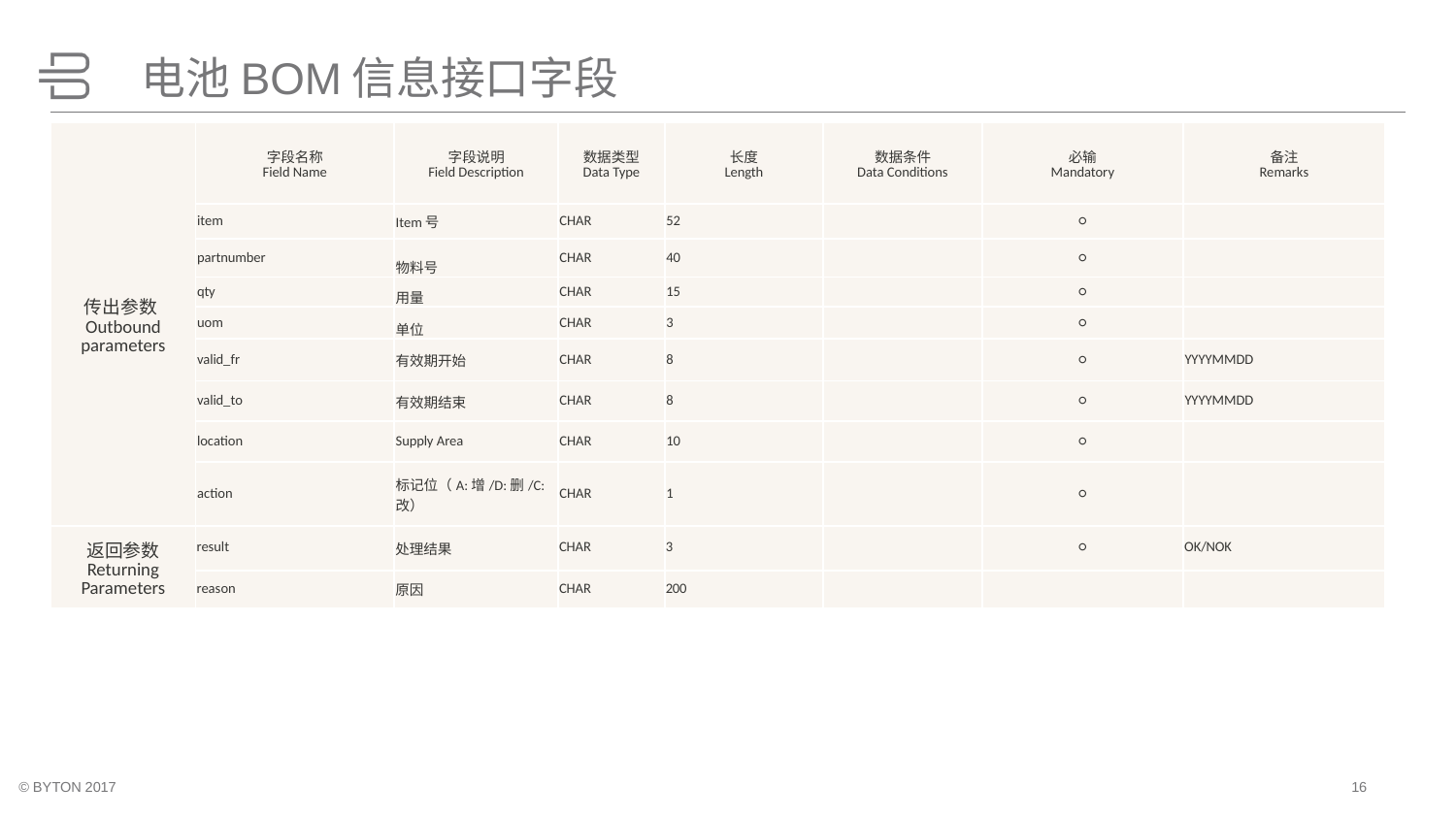

# 电池BOM信息接口字段
| 传出参数Outbound parameters | 字段名称 Field Name | 字段说明 Field Description | 数据类型 Data Type | 长度 Length | 数据条件 Data Conditions | 必输 Mandatory | 备注 Remarks |
| --- | --- | --- | --- | --- | --- | --- | --- |
|  | item | Item号 | CHAR | 52 |  | ○ |  |
|  | partnumber | 物料号 | CHAR | 40 |  | ○ |  |
|  | qty | 用量 | CHAR | 15 |  | ○ |  |
|  | uom | 单位 | CHAR | 3 |  | ○ |  |
|  | valid\_fr | 有效期开始 | CHAR | 8 |  | ○ | YYYYMMDD |
|  | valid\_to | 有效期结束 | CHAR | 8 |  | ○ | YYYYMMDD |
|  | location | Supply Area | CHAR | 10 |  | ○ |  |
|  | action | 标记位（A:增/D:删/C:改） | CHAR | 1 |  | ○ |  |
| 返回参数 Returning Parameters | result | 处理结果 | CHAR | 3 |  | ○ | OK/NOK |
|  | reason | 原因 | CHAR | 200 |  |  |  |
16
© BYTON 2017